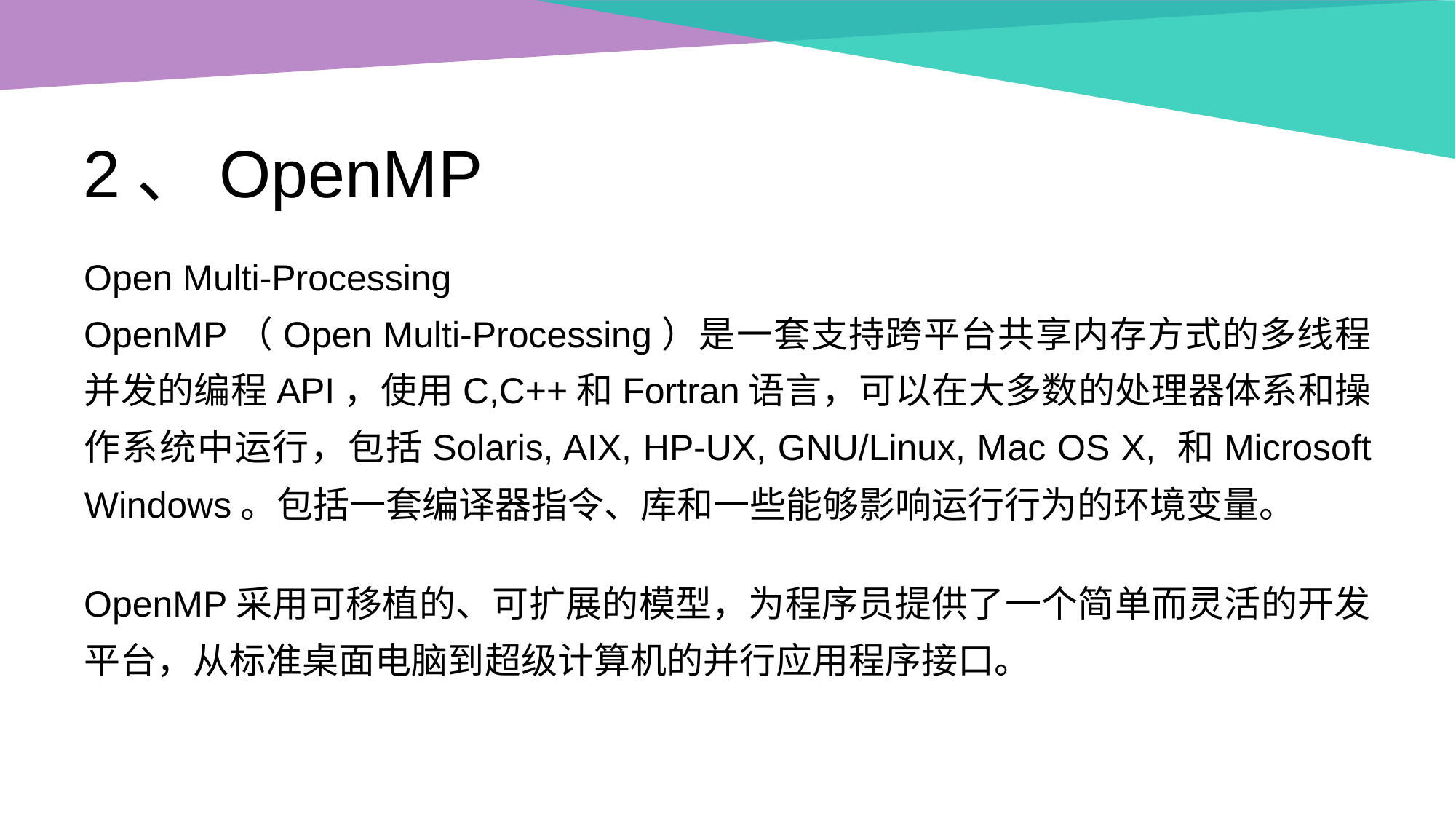

2、OpenMP

Open Multi-Processing
OpenMP（Open Multi-Processing）是一套支持跨平台共享内存方式的多线程并发的编程API，使用C,C++和Fortran语言，可以在大多数的处理器体系和操作系统中运行，包括Solaris, AIX, HP-UX, GNU/Linux, Mac OS X, 和Microsoft Windows。包括一套编译器指令、库和一些能够影响运行行为的环境变量。

OpenMP采用可移植的、可扩展的模型，为程序员提供了一个简单而灵活的开发平台，从标准桌面电脑到超级计算机的并行应用程序接口。